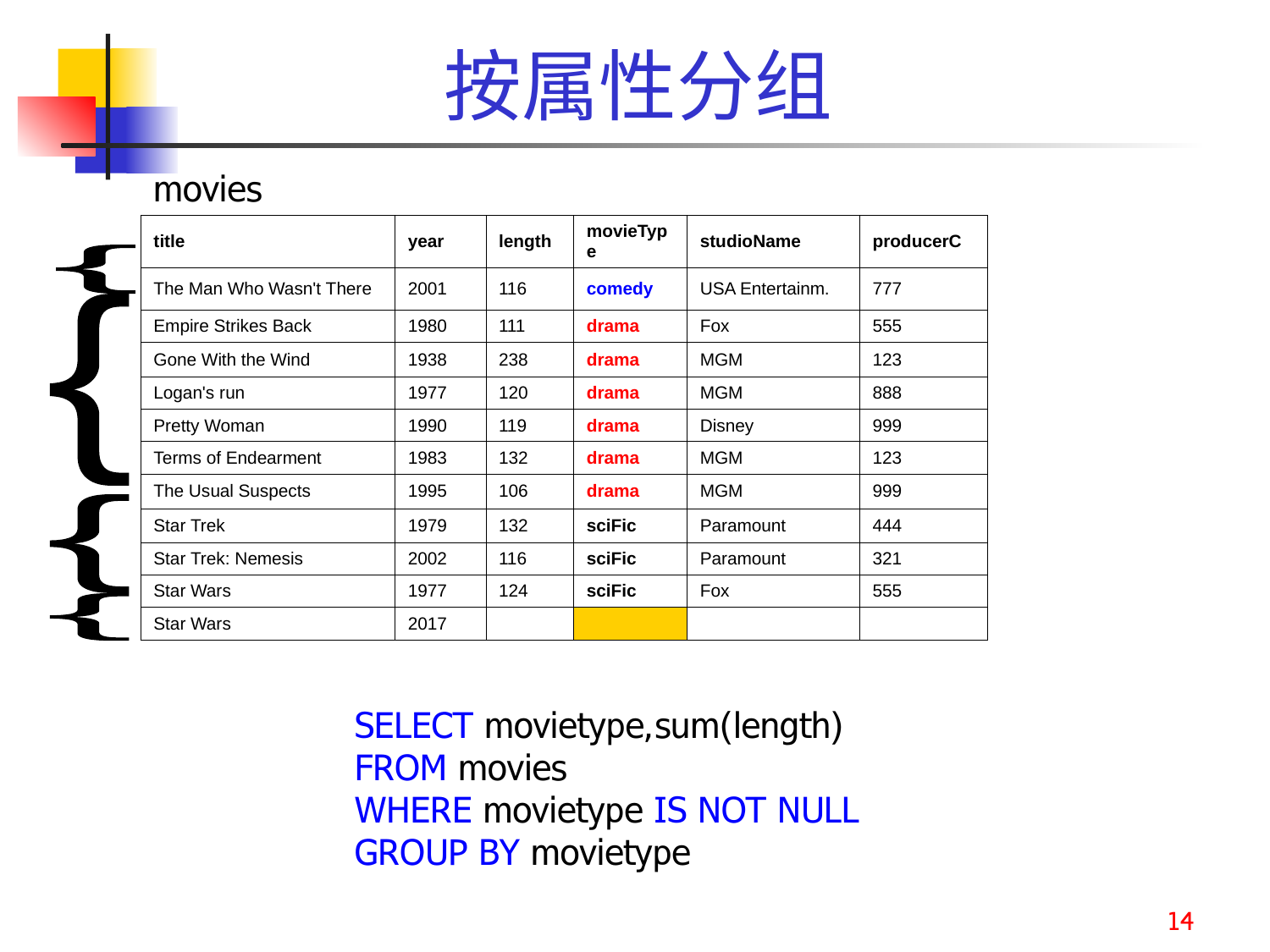

# 按属性分组
movies
| title | year | length | movieType | studioName | producerC |
| --- | --- | --- | --- | --- | --- |
| The Man Who Wasn't There | 2001 | 116 | comedy | USA Entertainm. | 777 |
| Empire Strikes Back | 1980 | 111 | drama | Fox | 555 |
| Gone With the Wind | 1938 | 238 | drama | MGM | 123 |
| Logan's run | 1977 | 120 | drama | MGM | 888 |
| Pretty Woman | 1990 | 119 | drama | Disney | 999 |
| Terms of Endearment | 1983 | 132 | drama | MGM | 123 |
| The Usual Suspects | 1995 | 106 | drama | MGM | 999 |
| Star Trek | 1979 | 132 | sciFic | Paramount | 444 |
| Star Trek: Nemesis | 2002 | 116 | sciFic | Paramount | 321 |
| Star Wars | 1977 | 124 | sciFic | Fox | 555 |
| Star Wars | 2017 |  |  |  |  |
{
{
{
{
SELECT movietype,sum(length)
FROM movies
WHERE movietype IS NOT NULL
GROUP BY movietype
14